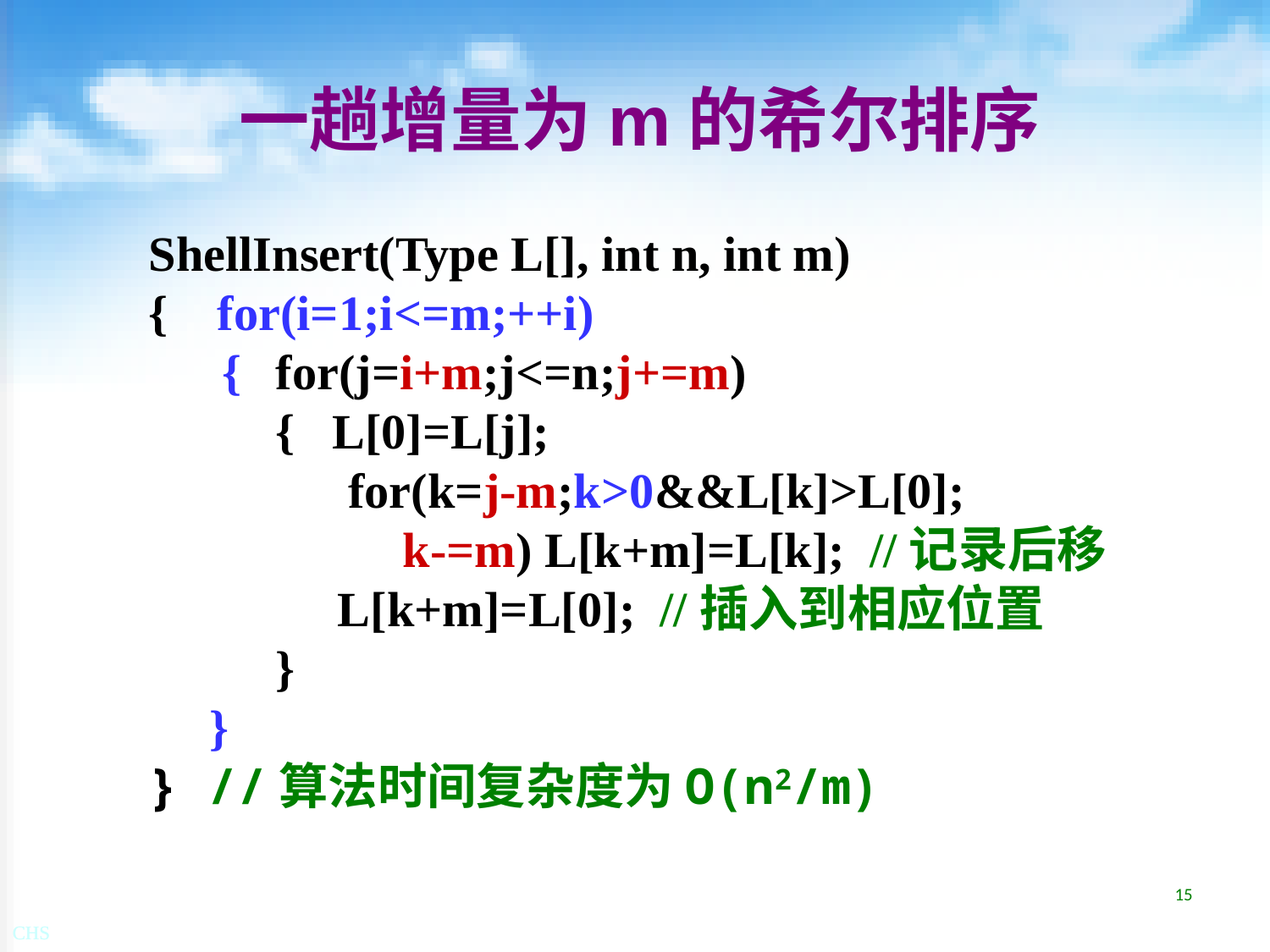

# 一趟增量为m的希尔排序
ShellInsert(Type L[], int n, int m)
{    for(i=1;i<=m;++i)
      {	for(j=i+m;j<=n;j+=m)
	{   L[0]=L[j];
	　 for(k=j-m;k>0&&L[k]>L[0];
		k-=m) L[k+m]=L[k];  //记录后移
	　 L[k+m]=L[0];  //插入到相应位置
	}
　}
} //算法时间复杂度为O(n2/m)
15